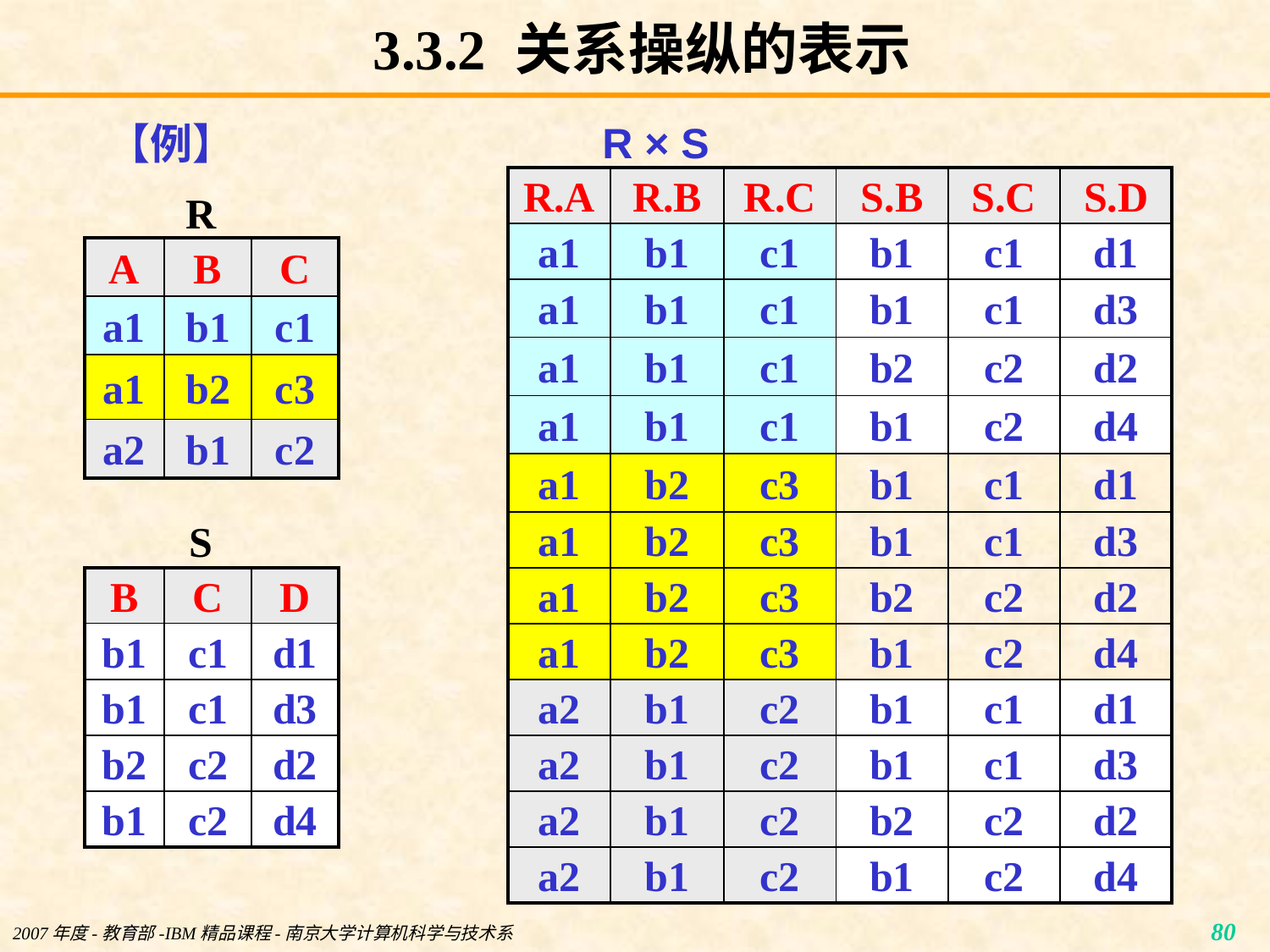

# 3.3.2 关系操纵的表示
【例】
R × S
| R.A | R.B | R.C | S.B | S.C | S.D |
| --- | --- | --- | --- | --- | --- |
| a1 | b1 | c1 | b1 | c1 | d1 |
| a1 | b1 | c1 | b1 | c1 | d3 |
| a1 | b1 | c1 | b2 | c2 | d2 |
| a1 | b1 | c1 | b1 | c2 | d4 |
| a1 | b2 | c3 | b1 | c1 | d1 |
| a1 | b2 | c3 | b1 | c1 | d3 |
| a1 | b2 | c3 | b2 | c2 | d2 |
| a1 | b2 | c3 | b1 | c2 | d4 |
| a2 | b1 | c2 | b1 | c1 | d1 |
| a2 | b1 | c2 | b1 | c1 | d3 |
| a2 | b1 | c2 | b2 | c2 | d2 |
| a2 | b1 | c2 | b1 | c2 | d4 |
R
| A | B | C |
| --- | --- | --- |
| a1 | b1 | c1 |
| a1 | b2 | c3 |
| a2 | b1 | c2 |
S
| B | C | D |
| --- | --- | --- |
| b1 | c1 | d1 |
| b1 | c1 | d3 |
| b2 | c2 | d2 |
| b1 | c2 | d4 |
80
2007年度-教育部-IBM精品课程-南京大学计算机科学与技术系